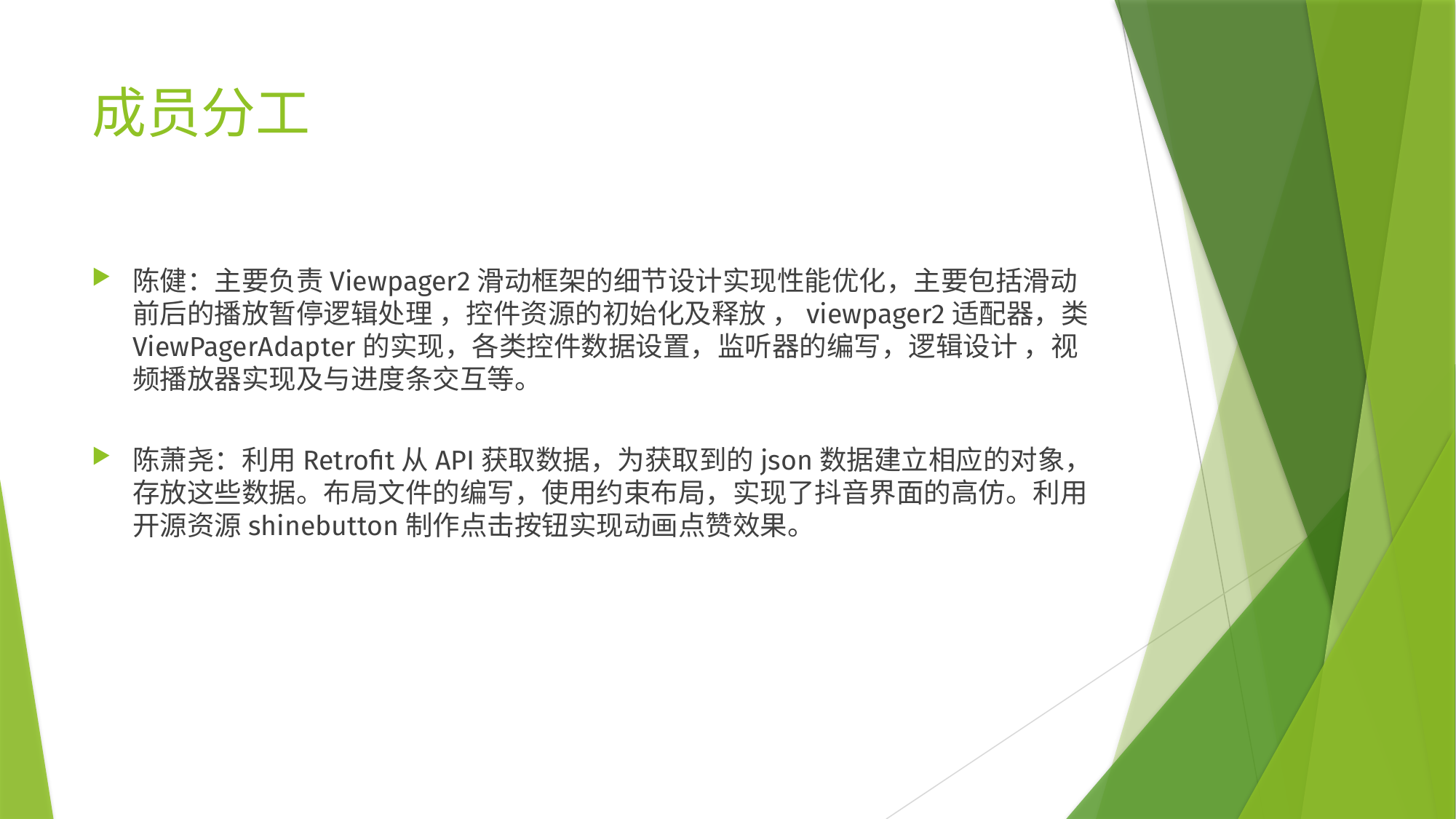

# 成员分工
陈健：主要负责Viewpager2滑动框架的细节设计实现性能优化，主要包括滑动前后的播放暂停逻辑处理 ，控件资源的初始化及释放 ，viewpager2适配器，类ViewPagerAdapter的实现，各类控件数据设置，监听器的编写，逻辑设计 ，视频播放器实现及与进度条交互等。
陈萧尧：利用Retrofit从API获取数据，为获取到的json数据建立相应的对象，存放这些数据。布局文件的编写，使用约束布局，实现了抖音界面的高仿。利用开源资源shinebutton制作点击按钮实现动画点赞效果。